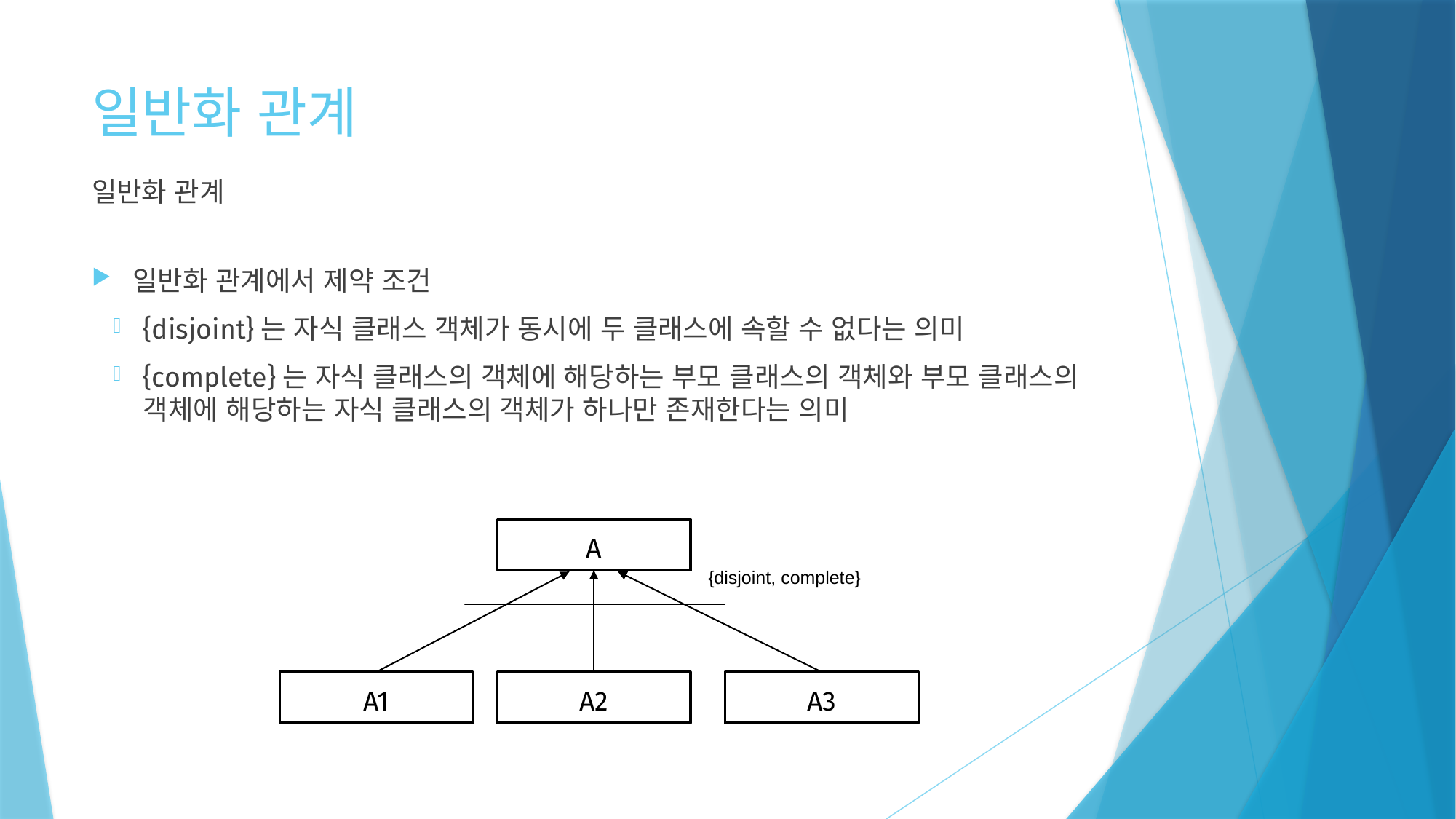

# 일반화 관계
일반화 관계
일반화 관계에서 제약 조건
{disjoint}는 자식 클래스 객체가 동시에 두 클래스에 속할 수 없다는 의미
{complete}는 자식 클래스의 객체에 해당하는 부모 클래스의 객체와 부모 클래스의 객체에 해당하는 자식 클래스의 객체가 하나만 존재한다는 의미

A
{disjoint, complete}
A1
A2
A3